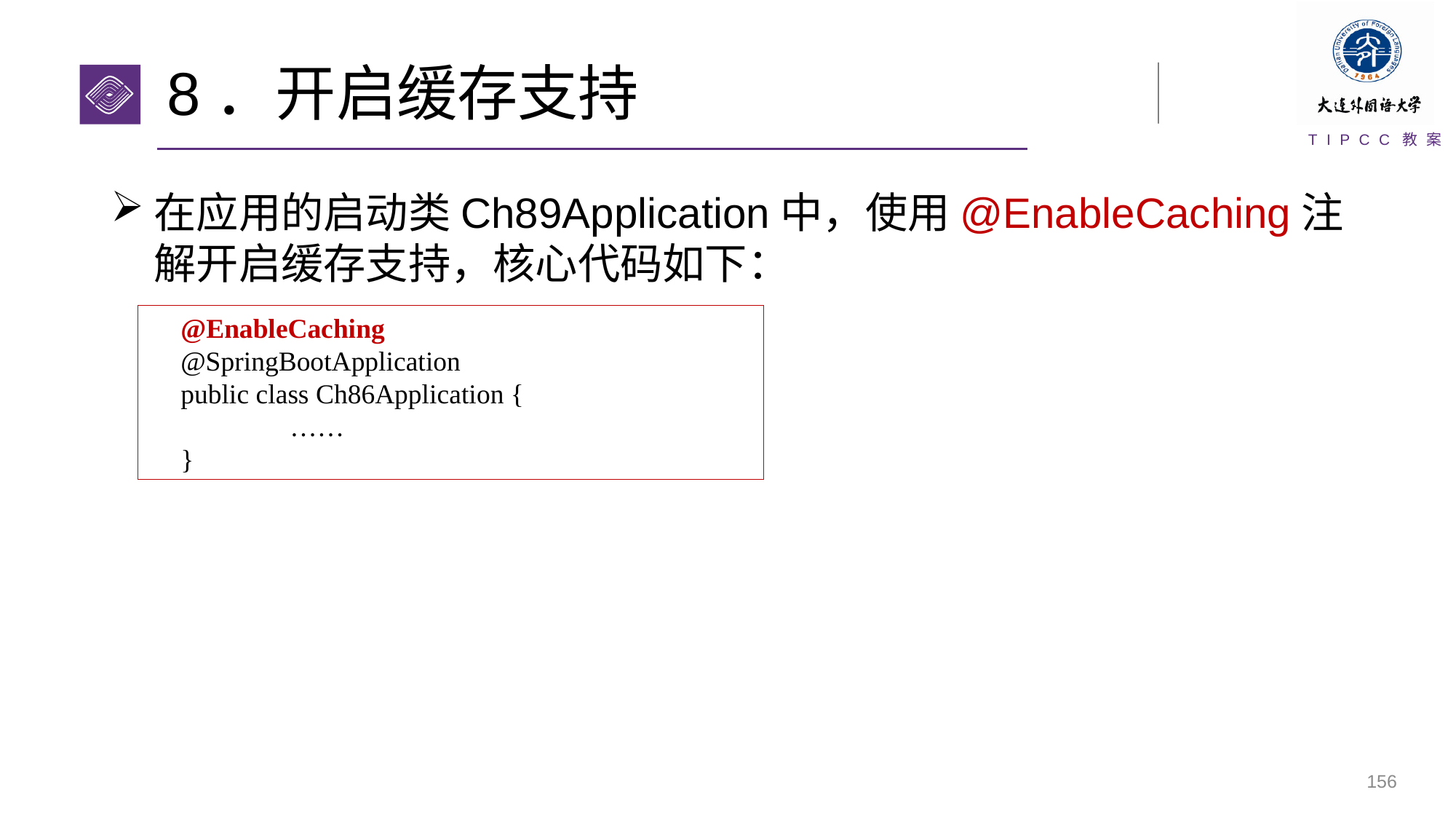

# 8．开启缓存支持
在应用的启动类Ch89Application中，使用@EnableCaching注解开启缓存支持，核心代码如下：
@EnableCaching
@SpringBootApplication
public class Ch86Application {
	……
}
156